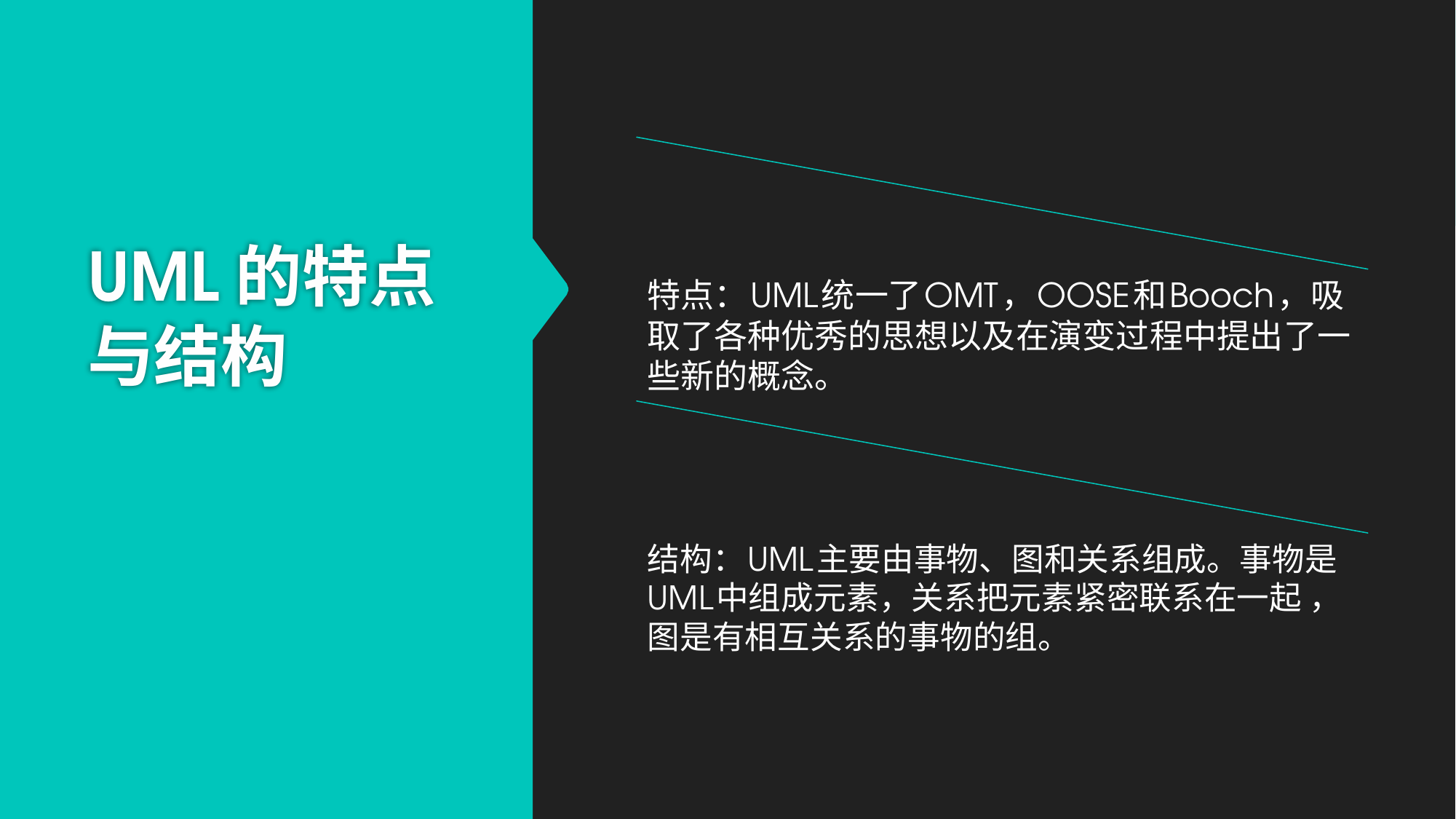

特点：UML统一了OMT，OOSE和Booch，吸取了各种优秀的思想以及在演变过程中提出了一些新的概念。
结构：UML主要由事物、图和关系组成。事物是UML中组成元素，关系把元素紧密联系在一起 ，图是有相互关系的事物的组。
# UML的特点与结构